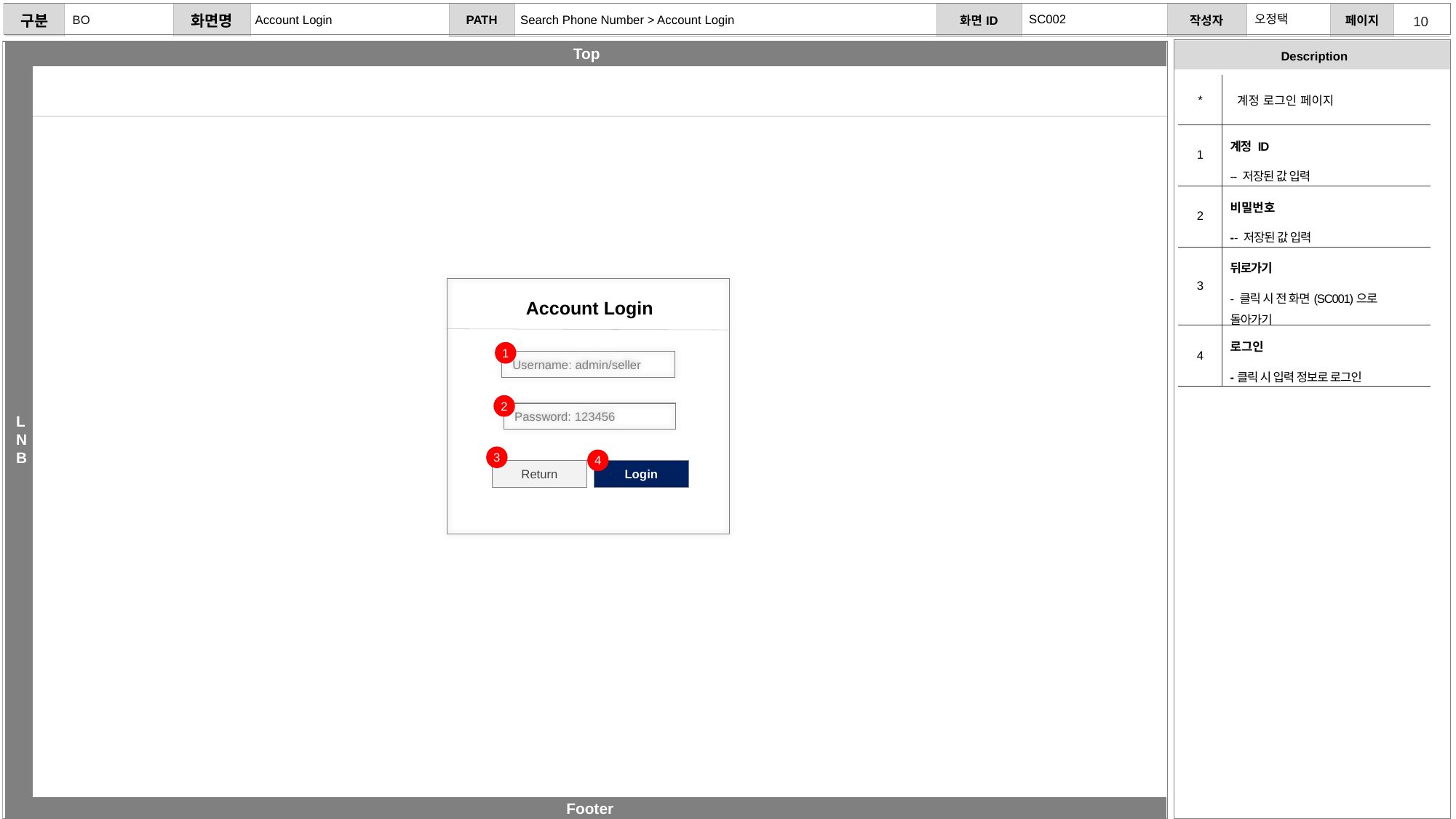

SC002
오정택
BO
Account Login
Search Phone Number > Account Login
| \* | 계정 로그인 페이지 |
| --- | --- |
| 1 | 계정 ID -- 저장된 값 입력 |
| 2 | 비밀번호 -- 저장된 값 입력 |
| 3 | 뒤로가기 - 클릭 시 전 화면(SC001)으로 돌아가기 |
| 4 | 로그인 -클릭 시 입력 정보로 로그인 |

Account Login
1
Username: admin/seller
2
Password: 123456
3
4
Return
Login